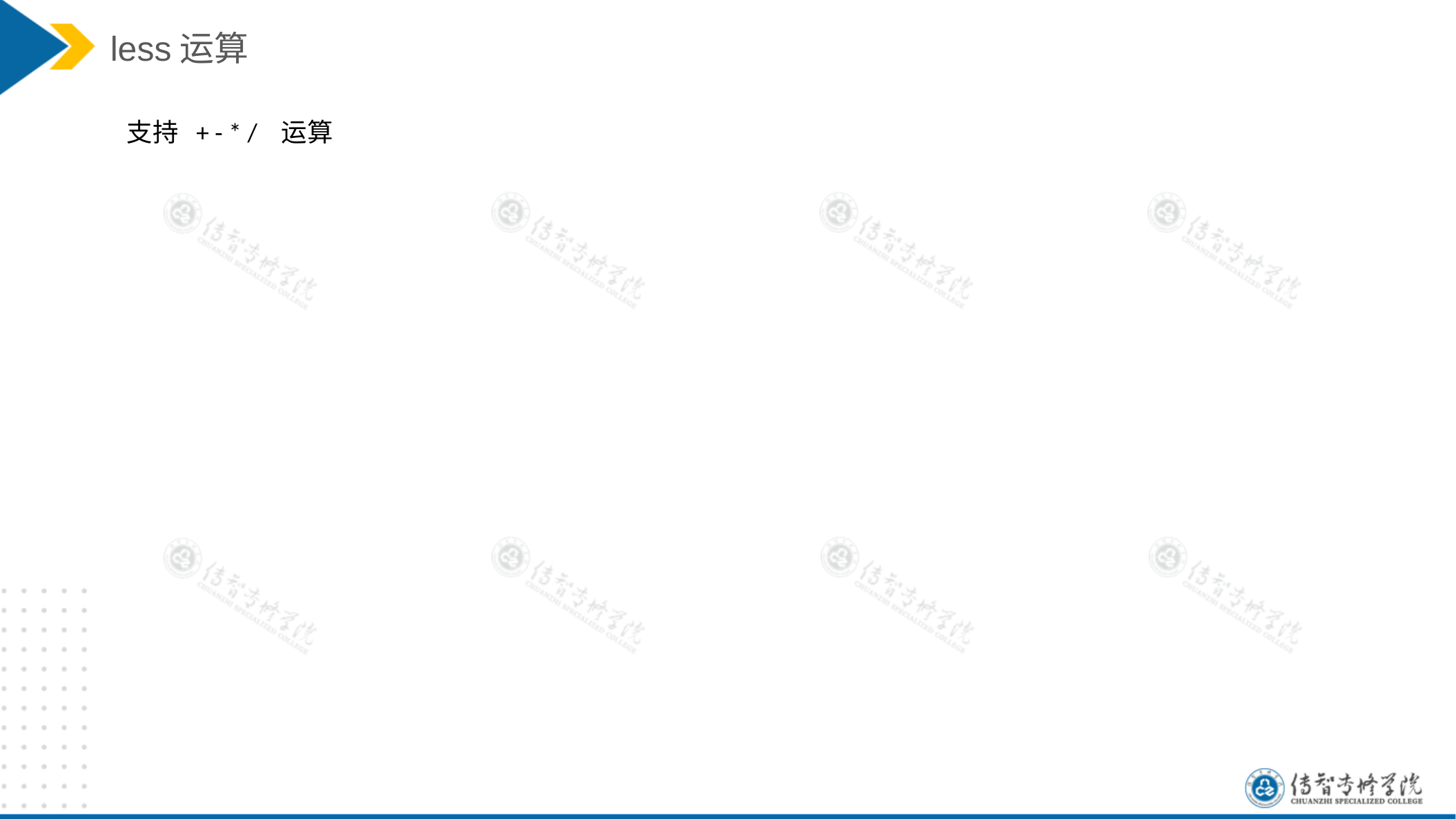

less运算

支持  + - * /   运算